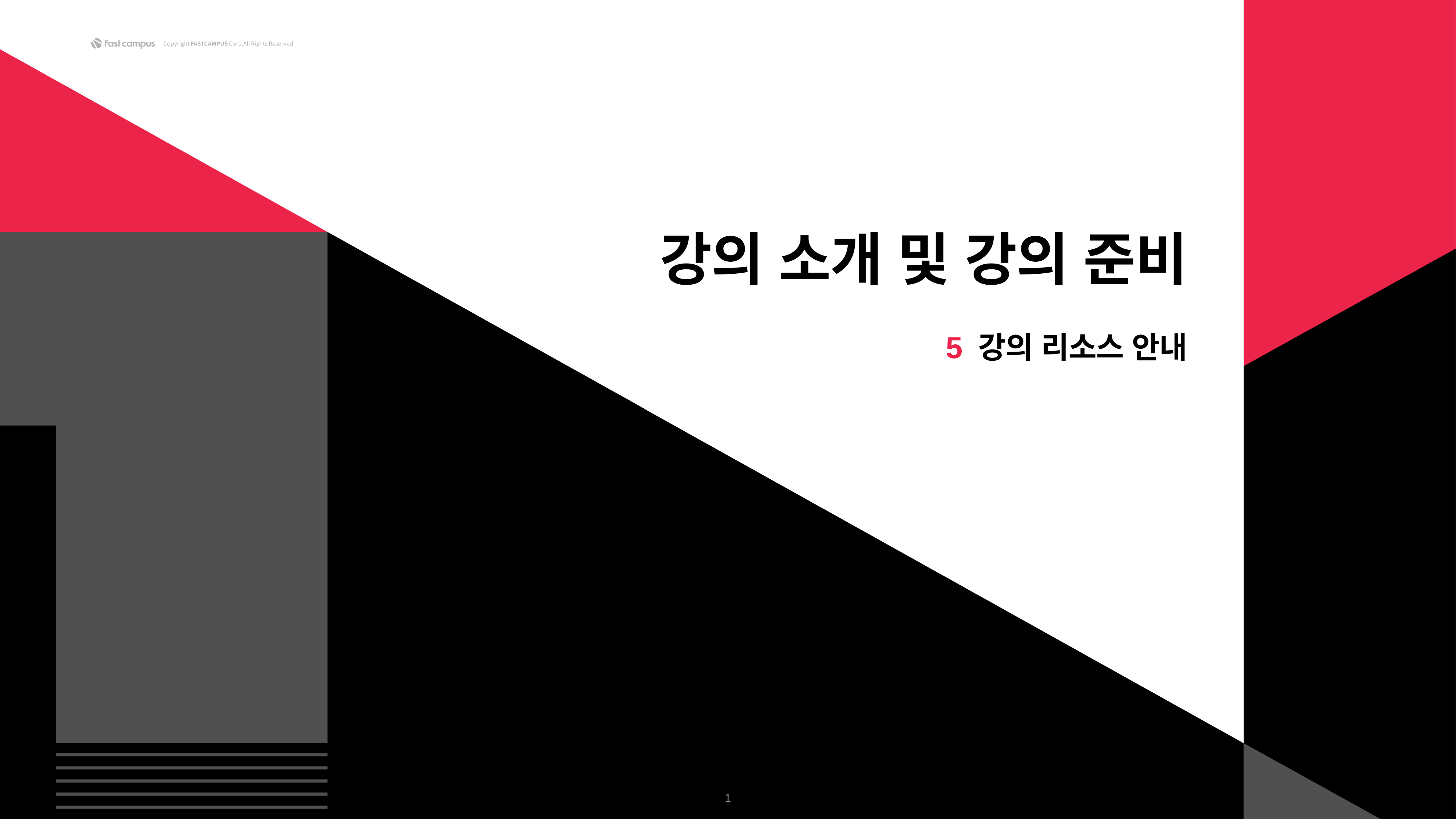

강의 소개 및 강의 준비

5 강의 리소스 안내
1